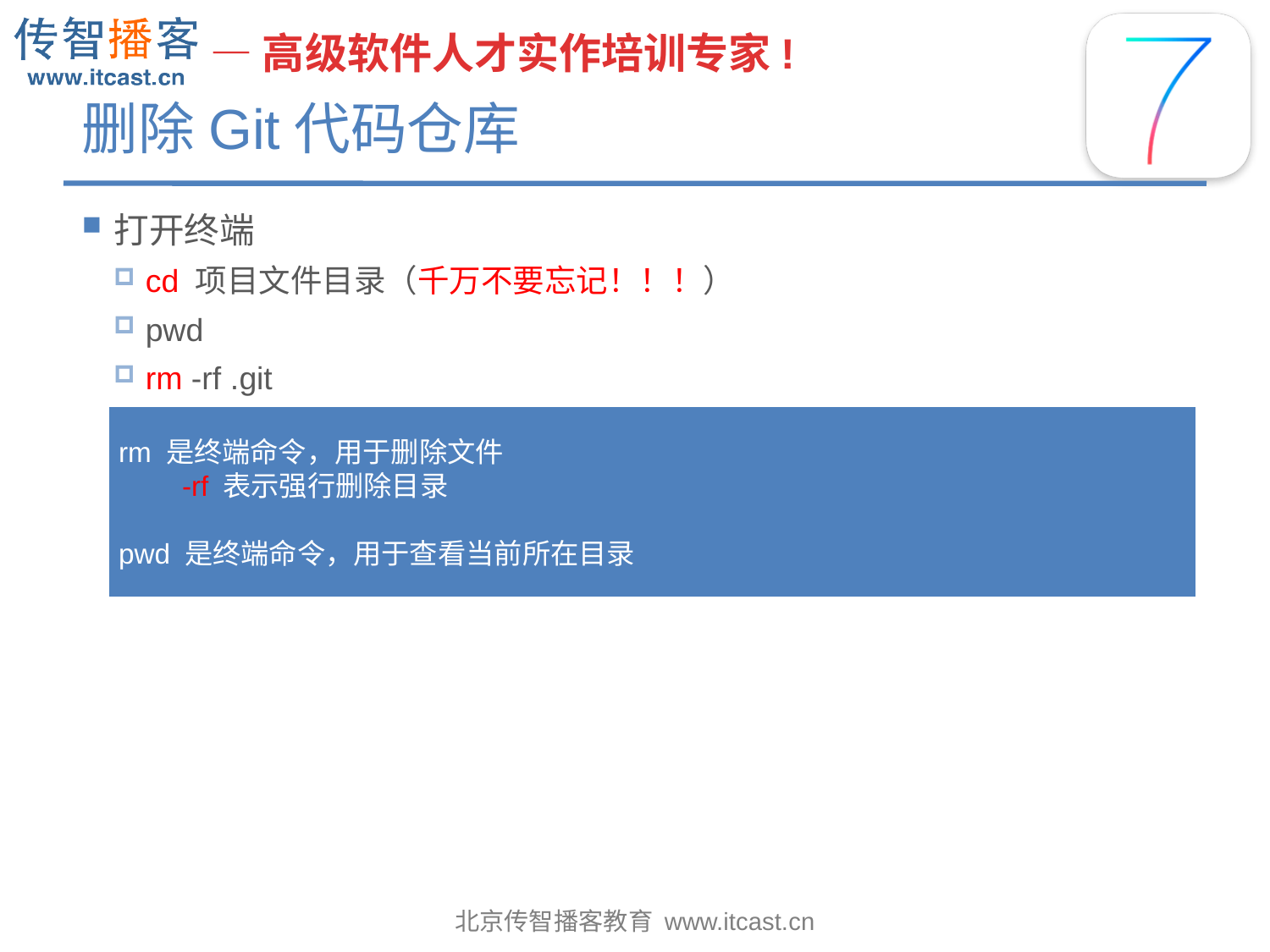

# 删除Git代码仓库
打开终端
cd 项目文件目录（千万不要忘记！！！）
pwd
rm -rf .git

rm 是终端命令，用于删除文件
-rf 表示强行删除目录

pwd 是终端命令，用于查看当前所在目录